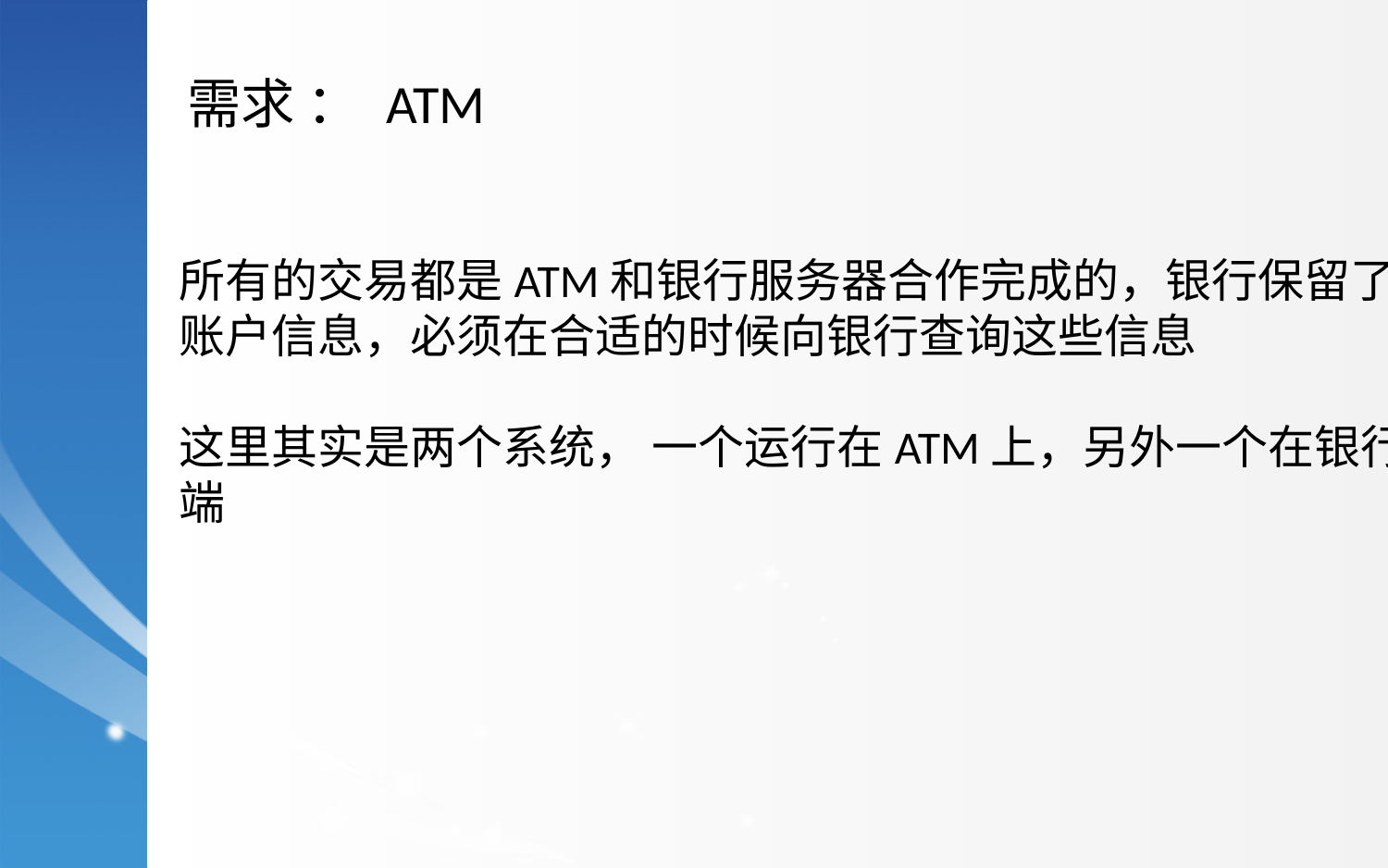

需求 ： ATM

所有的交易都是ATM和银行服务器合作完成的，银行保留了
账户信息，必须在合适的时候向银行查询这些信息

这里其实是两个系统， 一个运行在ATM上，另外一个在银行
端